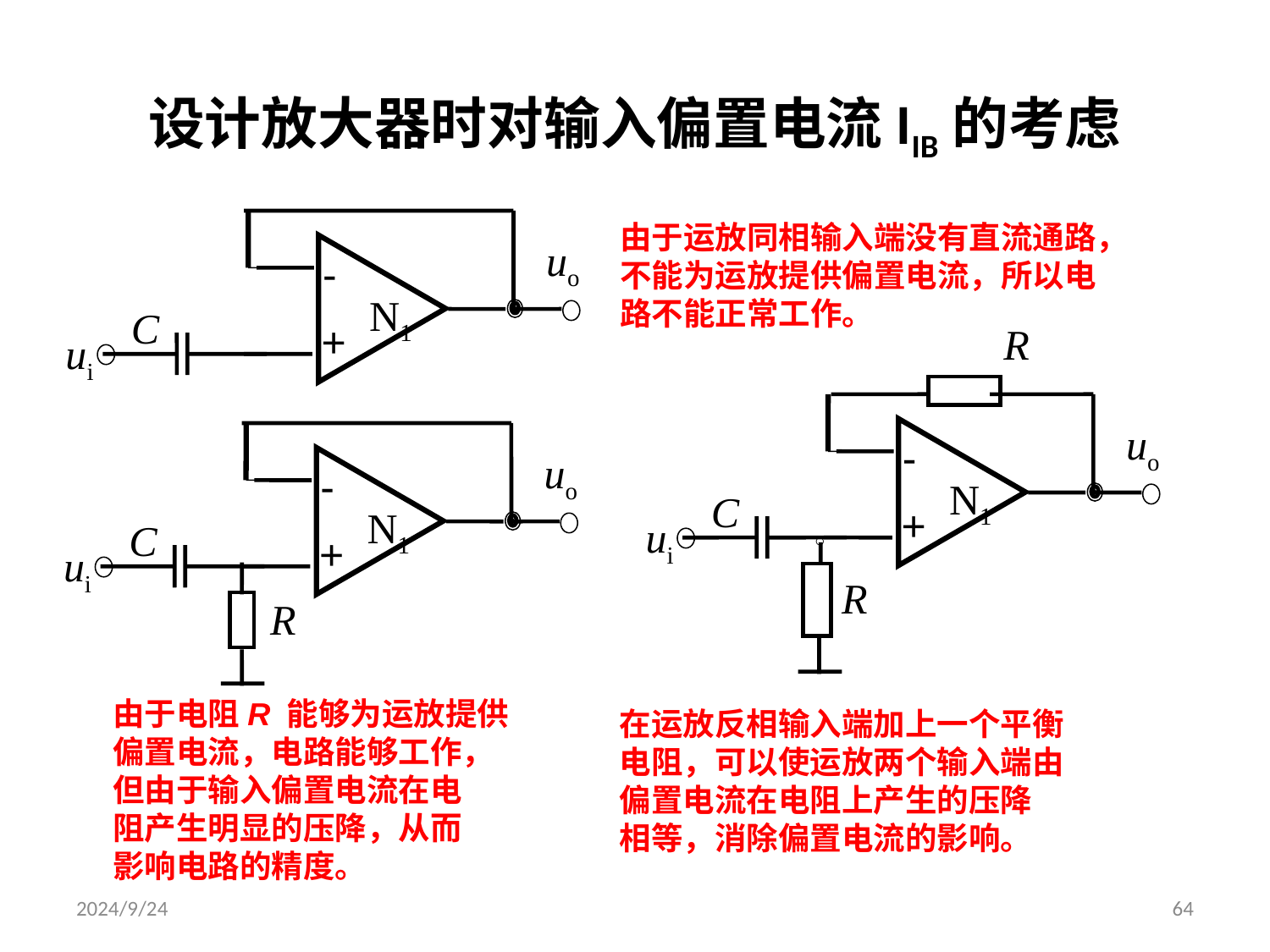

# 设计放大器时对输入偏置电流IIB的考虑

uo

-

N1
C

+
ui

由于运放同相输入端没有直流通路，
不能为运放提供偏置电流，所以电
路不能正常工作。
R

uo

-

N1
C

+
ui

○

R

uo

-

N1
C

+
ui

R

由于电阻R 能够为运放提供
偏置电流，电路能够工作，
但由于输入偏置电流在电
阻产生明显的压降，从而
影响电路的精度。
在运放反相输入端加上一个平衡
电阻，可以使运放两个输入端由
偏置电流在电阻上产生的压降
相等，消除偏置电流的影响。
2024/9/24
64